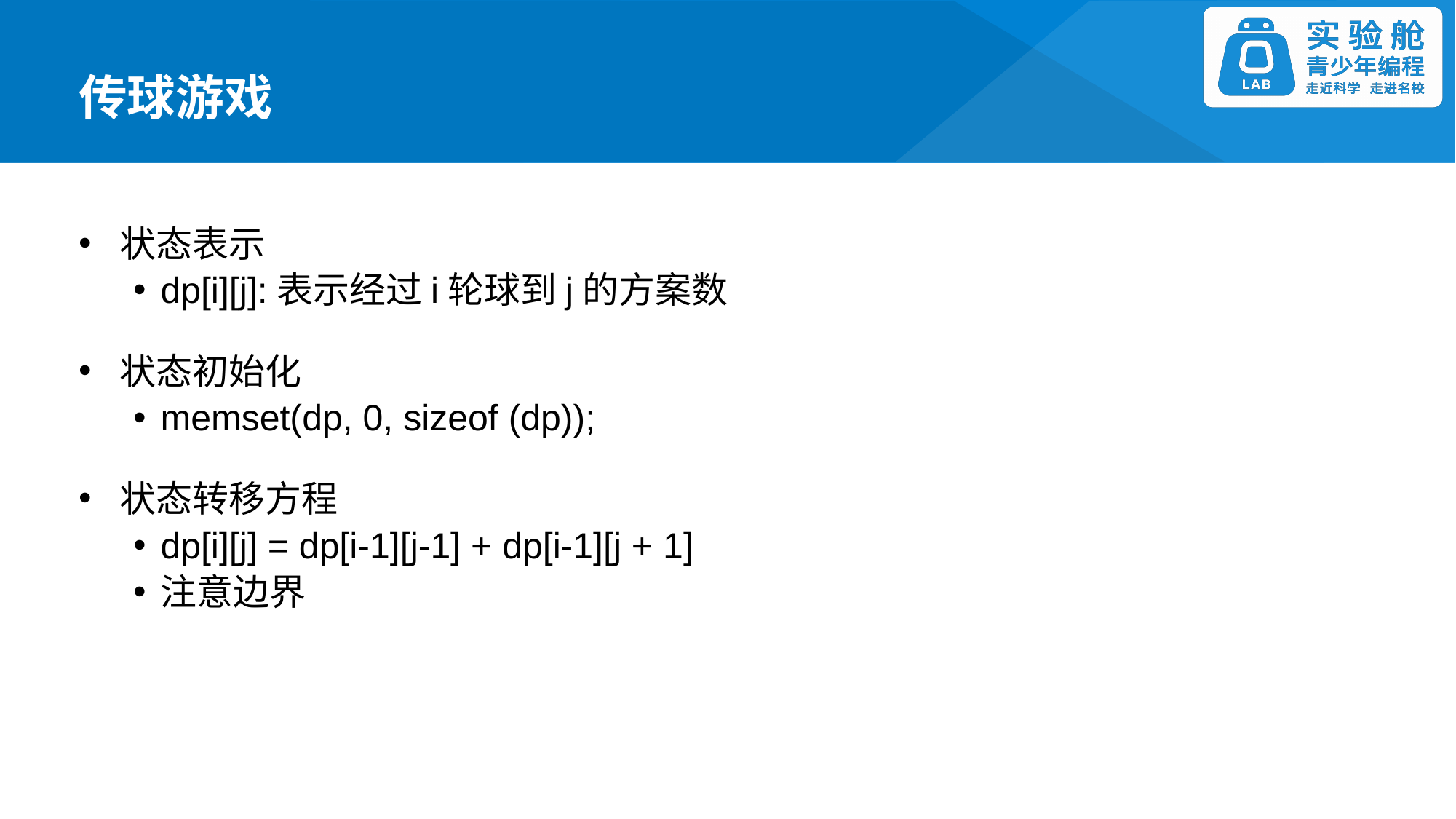

传球游戏
状态表示
dp[i][j]:表示经过i轮球到j的方案数
状态初始化
memset(dp, 0, sizeof (dp));
状态转移方程
dp[i][j] = dp[i-1][j-1] + dp[i-1][j + 1]
注意边界